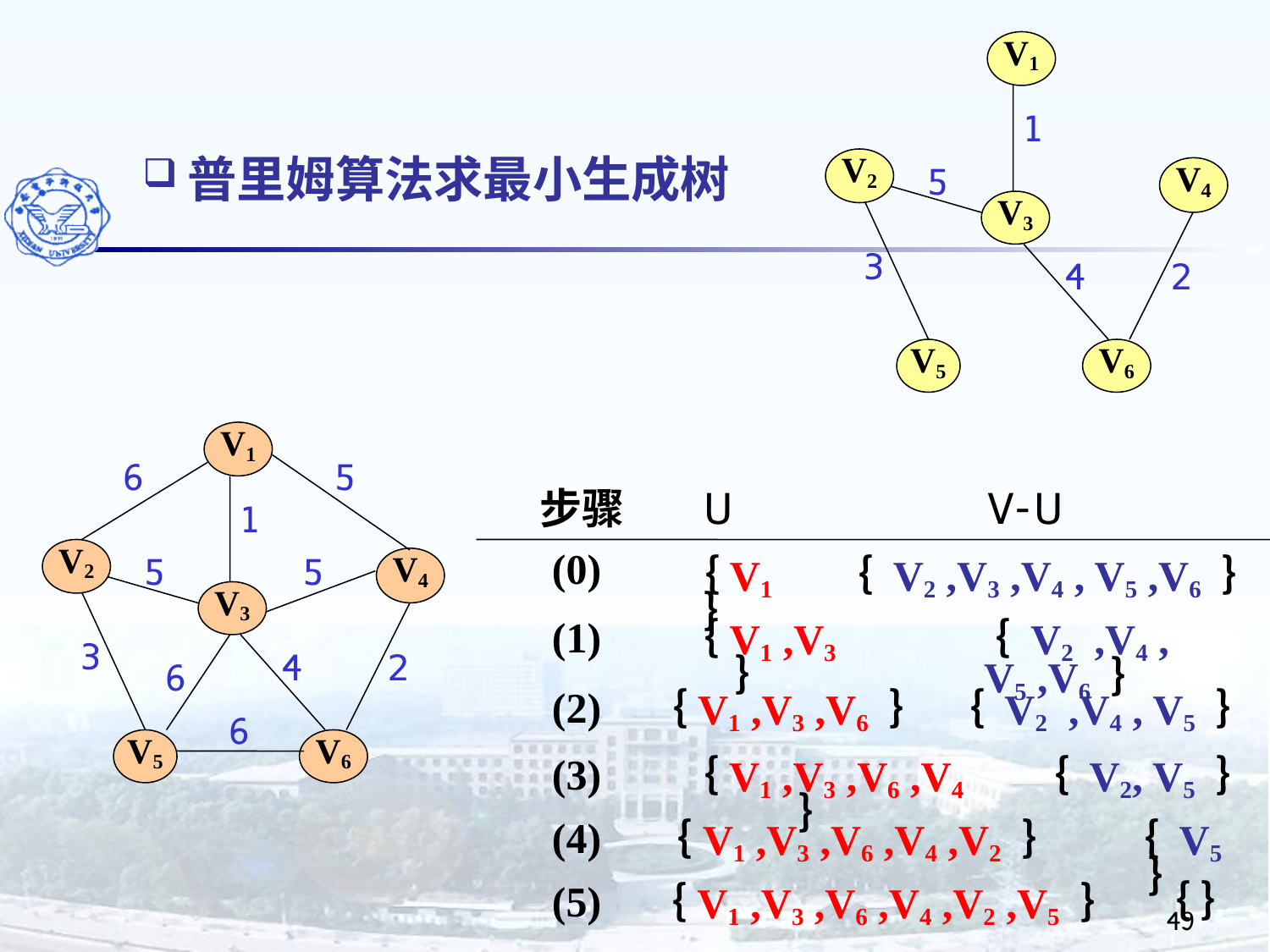

V1

1
普里姆算法求最小生成树
V2

V4

5

V3

3

4
2
V5

V6

V1
6

5

步骤
U
V-U
1
V2

V4

(0)
5
5
｛V1 ｝
｛ V2 ,V3 ,V4 , V5 ,V6 ｝

V3

(1)
｛V1 ,V3 ｝
｛ V2  ,V4 , V5 ,V6 ｝
3

4
2
6
(2)
｛V1 ,V3 ,V6 ｝
｛ V2  ,V4 , V5 ｝
6
V5

V6

(3)
｛V1 ,V3 ,V6 ,V4 ｝
｛ V2, V5 ｝
(4)
｛V1 ,V3 ,V6 ,V4 ,V2 ｝
｛ V5 ｝
49
(5)
｛V1 ,V3 ,V6 ,V4 ,V2 ,V5 ｝
｛ ｝